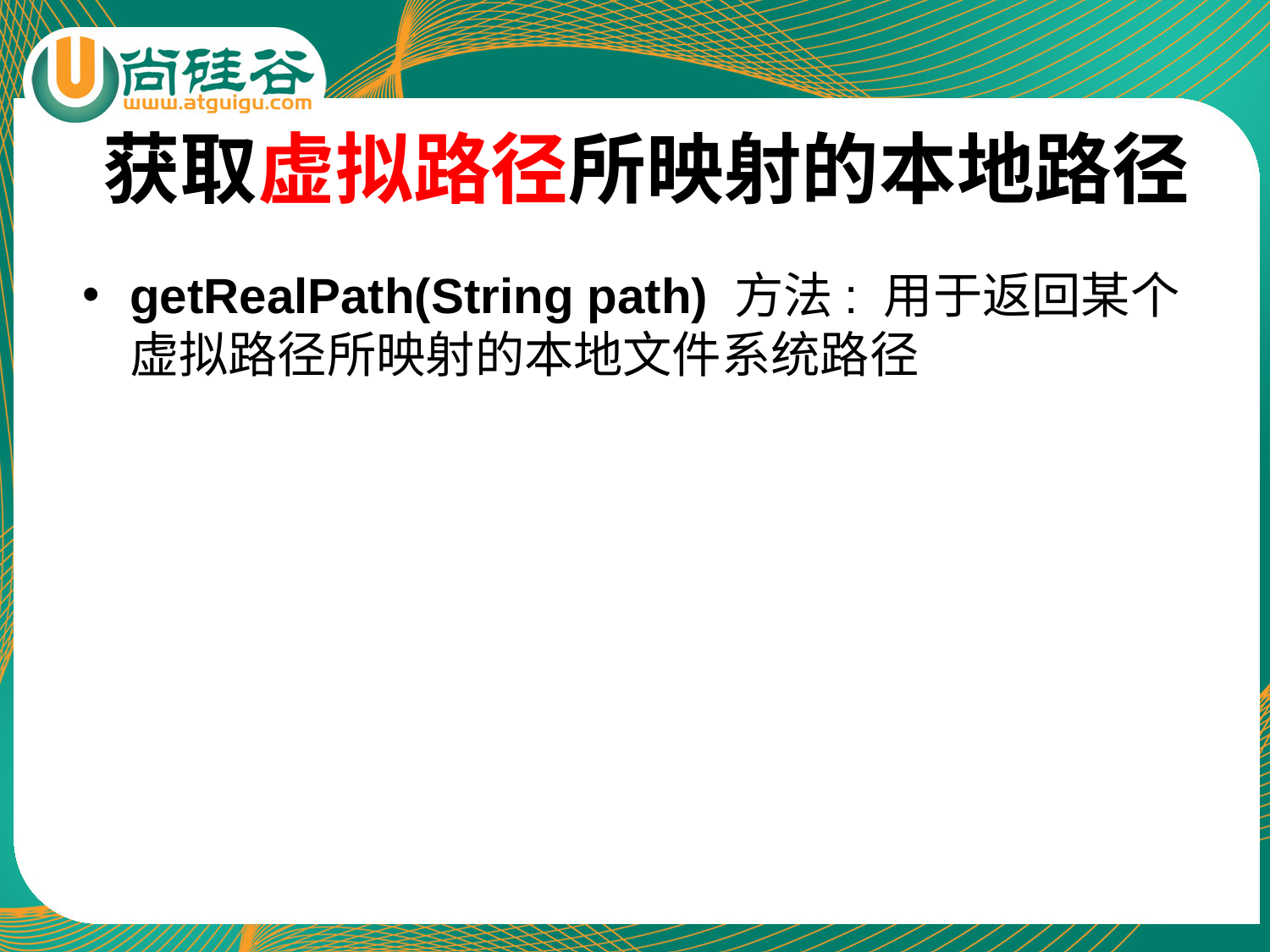

# 获取虚拟路径所映射的本地路径
getRealPath(String path) 方法: 用于返回某个虚拟路径所映射的本地文件系统路径